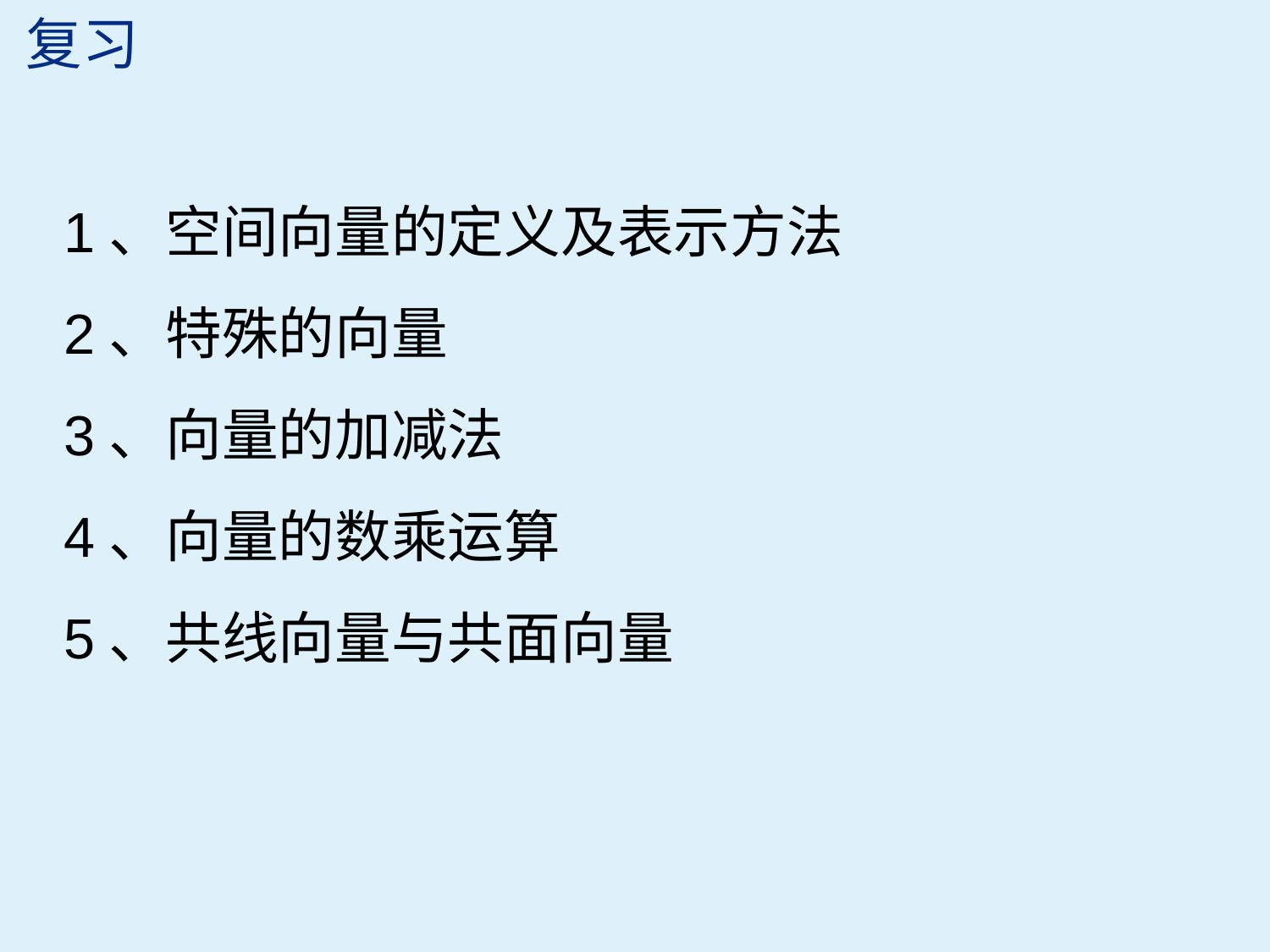

复习
1、空间向量的定义及表示方法
2、特殊的向量
3、向量的加减法
4、向量的数乘运算
5、共线向量与共面向量